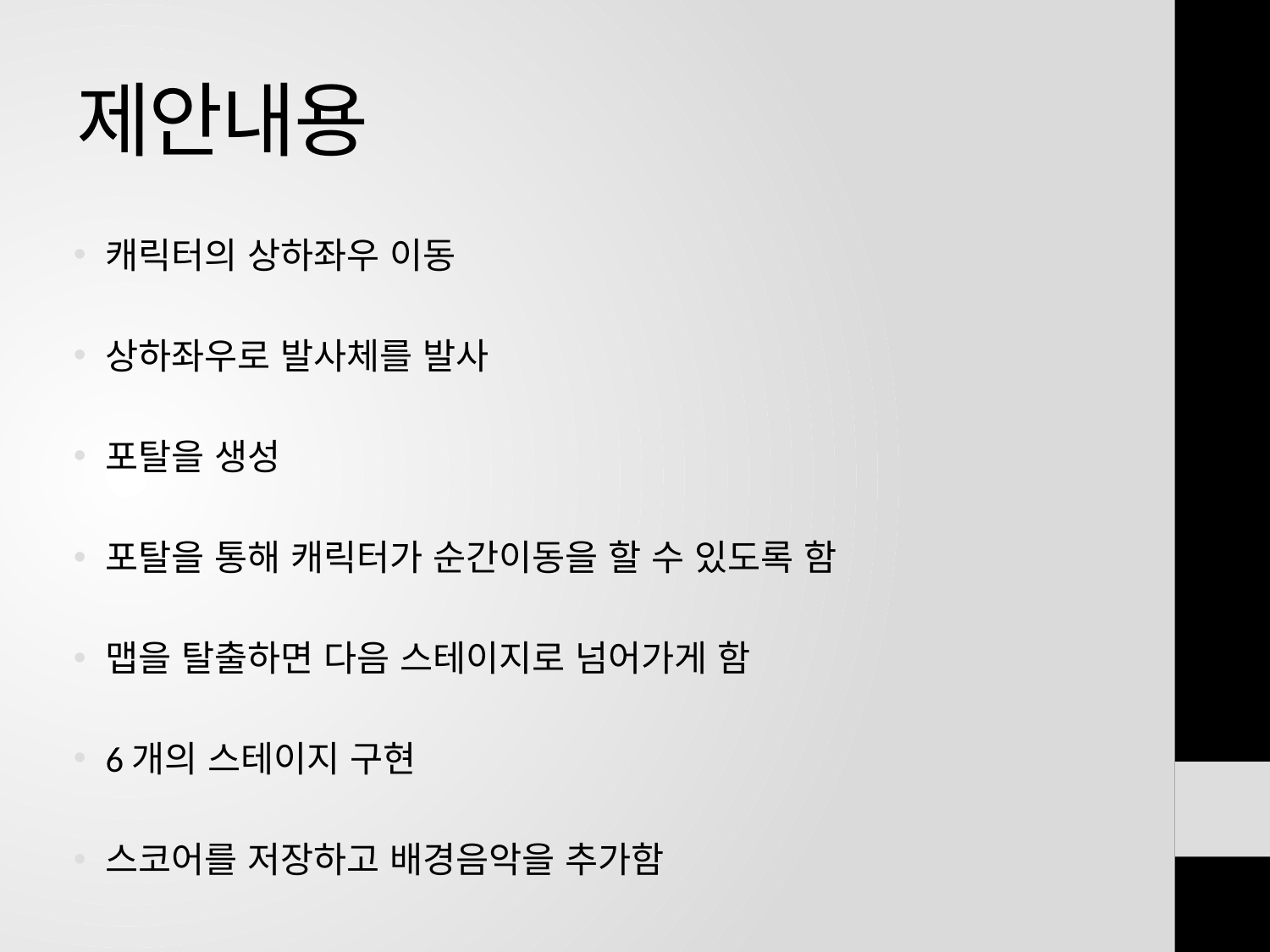

# 제안내용
캐릭터의 상하좌우 이동

상하좌우로 발사체를 발사

포탈을 생성

포탈을 통해 캐릭터가 순간이동을 할 수 있도록 함

맵을 탈출하면 다음 스테이지로 넘어가게 함

6개의 스테이지 구현

스코어를 저장하고 배경음악을 추가함